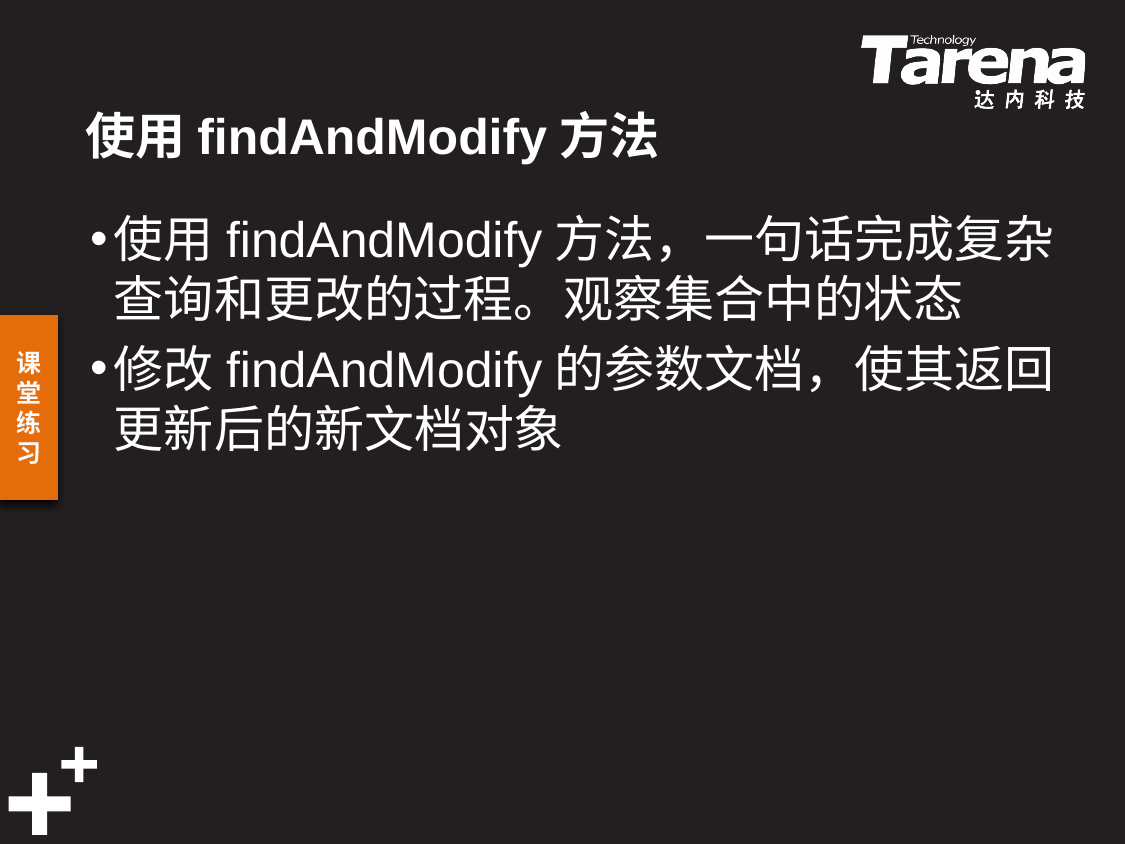

# 使用findAndModify方法
使用findAndModify方法，一句话完成复杂查询和更改的过程。观察集合中的状态
修改findAndModify的参数文档，使其返回更新后的新文档对象